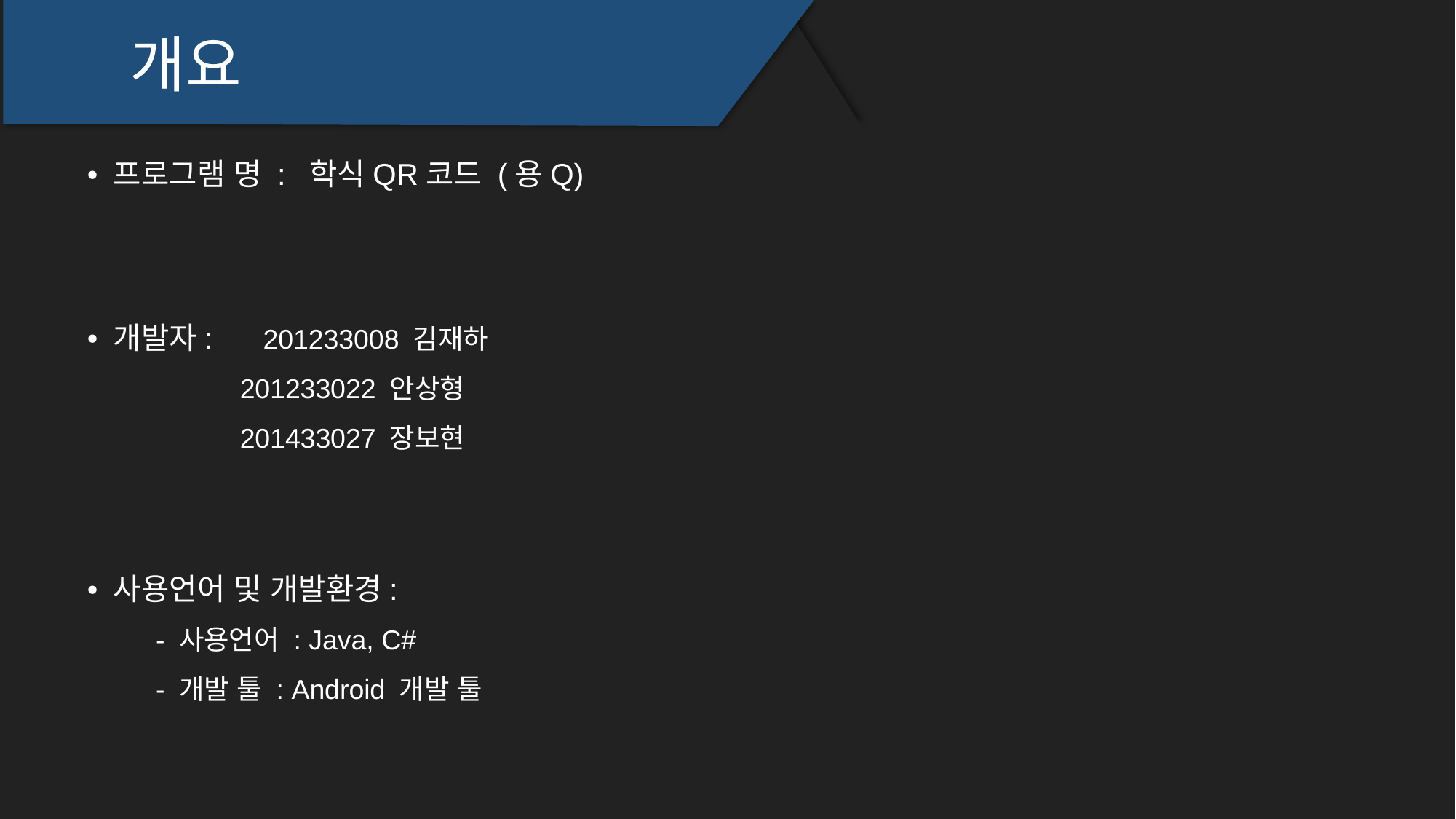

개요

• 프로그램 명 :  학식QR코드 (용Q)

• 개발자:      201233008 김재하
                    201233022 안상형
                    201433027 장보현

• 사용언어 및 개발환경:
         - 사용언어 : Java, C#
         - 개발 툴 : Android 개발 툴